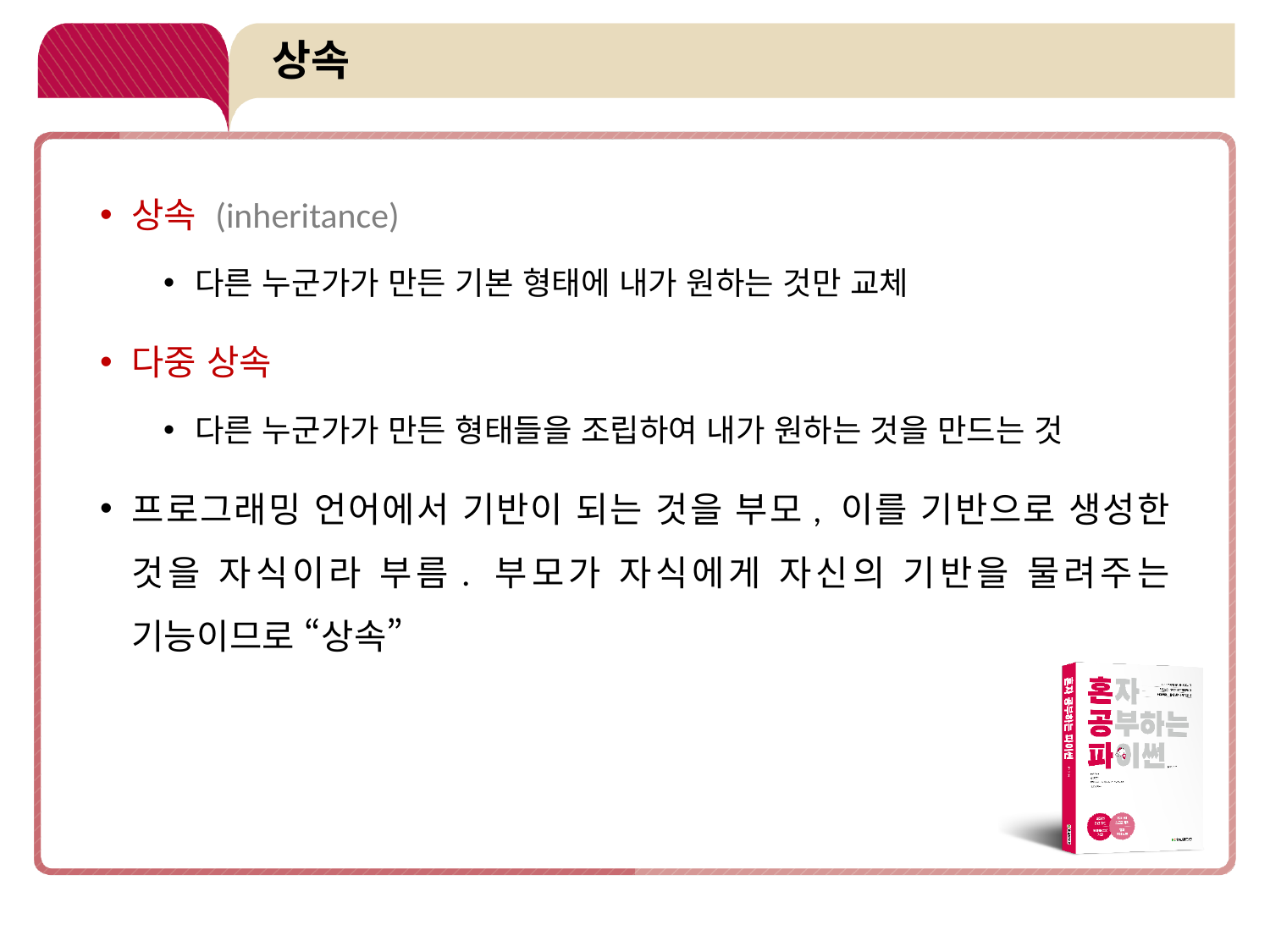

# 상속
상속 (inheritance)
다른 누군가가 만든 기본 형태에 내가 원하는 것만 교체
다중 상속
다른 누군가가 만든 형태들을 조립하여 내가 원하는 것을 만드는 것
프로그래밍 언어에서 기반이 되는 것을 부모, 이를 기반으로 생성한 것을 자식이라 부름. 부모가 자식에게 자신의 기반을 물려주는 기능이므로 “상속”